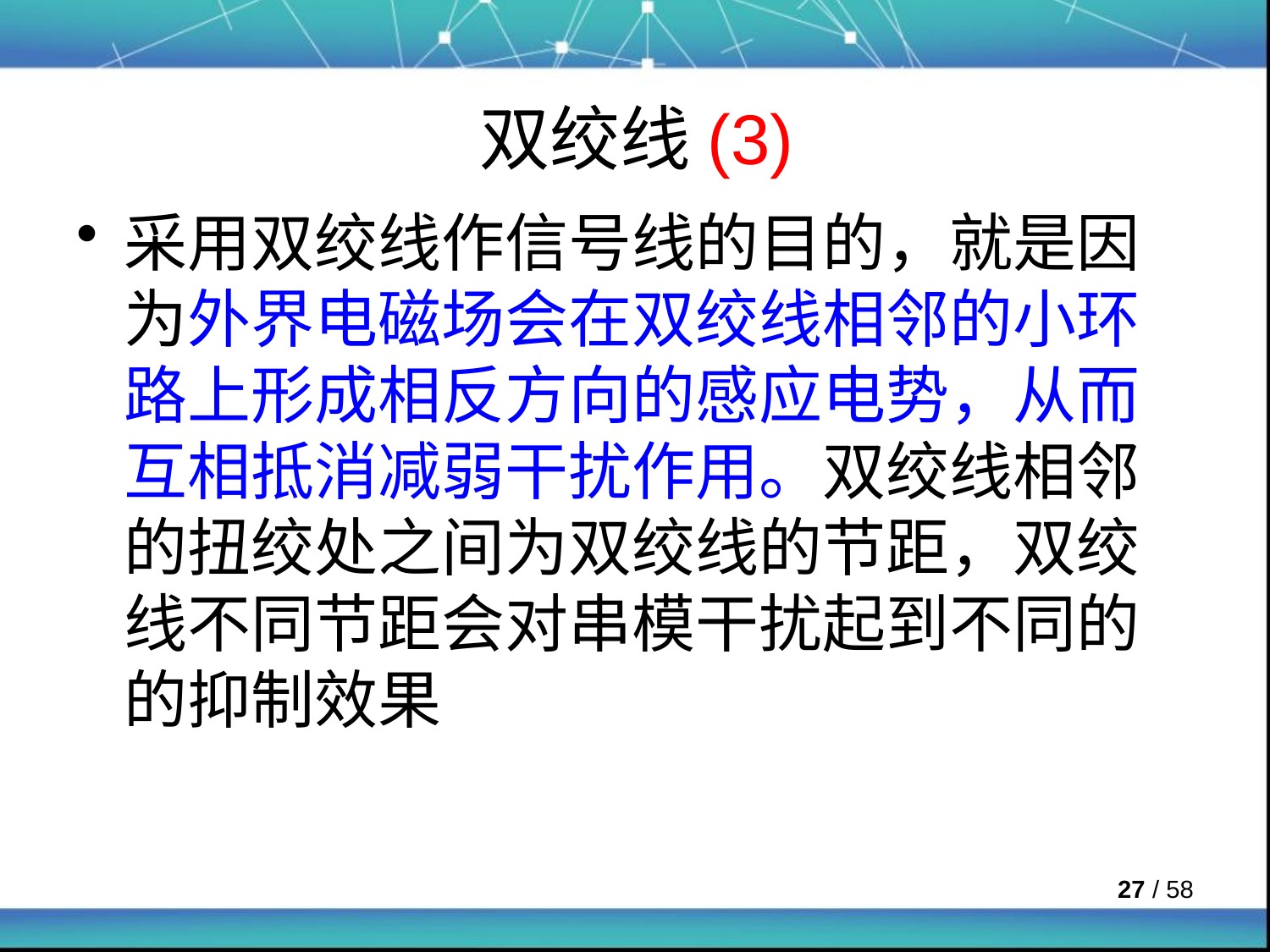

# 双绞线(3)
采用双绞线作信号线的目的，就是因为外界电磁场会在双绞线相邻的小环路上形成相反方向的感应电势，从而互相抵消减弱干扰作用。双绞线相邻的扭绞处之间为双绞线的节距，双绞线不同节距会对串模干扰起到不同的的抑制效果
27 / 58